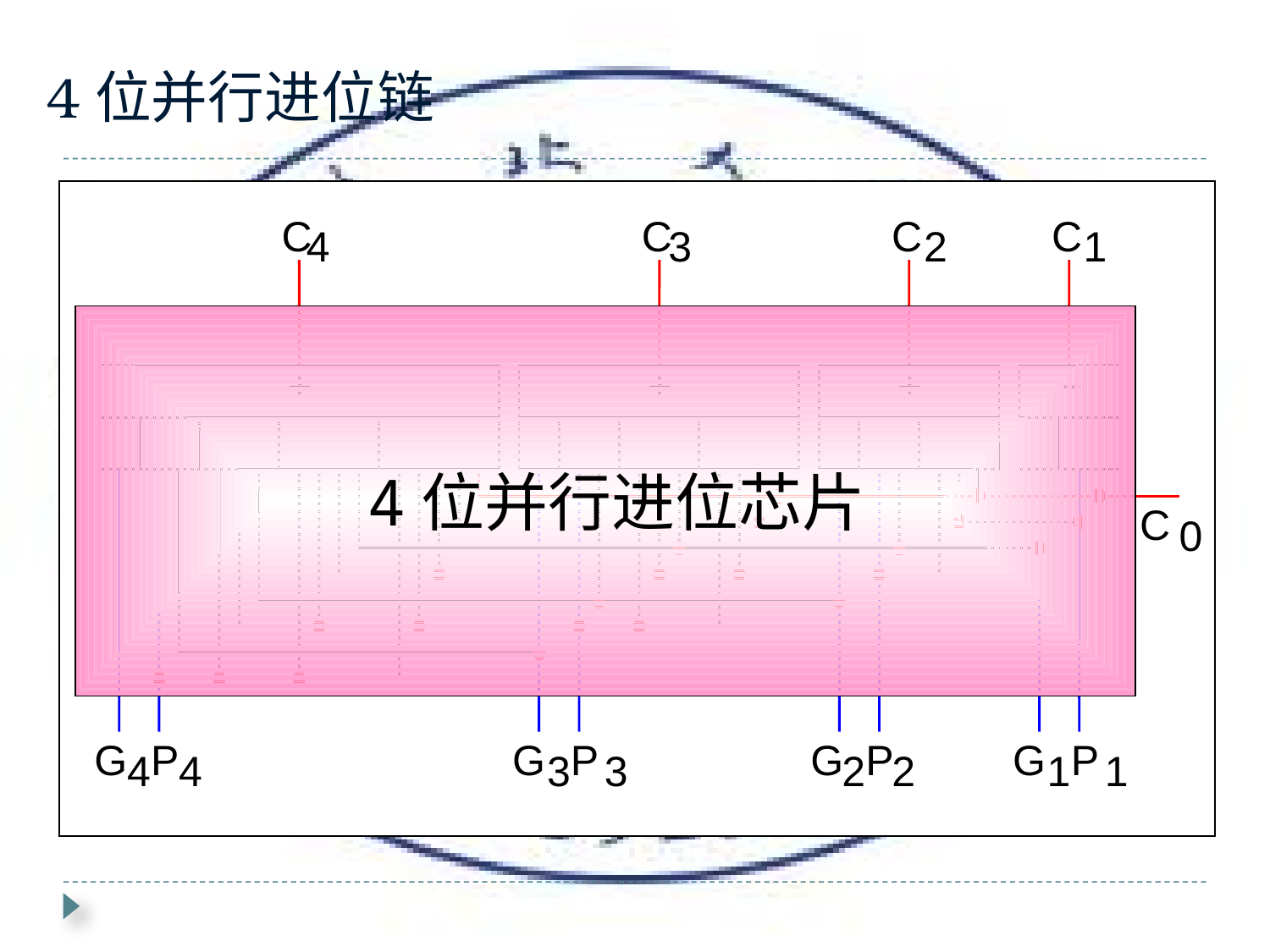

# 4位并行进位链

C
C
C
C
4
3
2
1

+
+
+
+

C
0

G
P
G
P
G
P
G
P
4
4
3
3
2
2
1
1

4位并行进位芯片